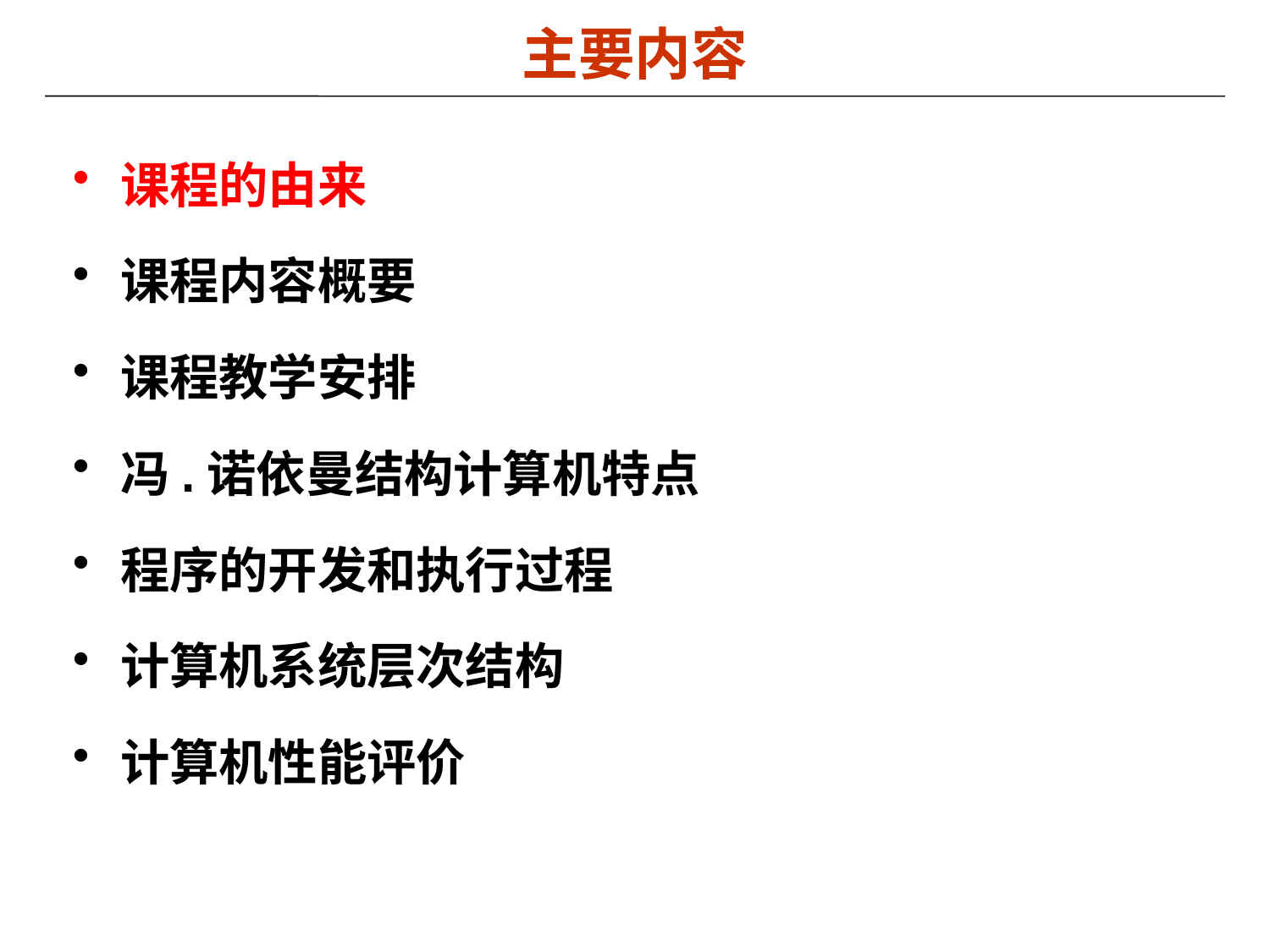

# 主要内容
课程的由来
课程内容概要
课程教学安排
冯.诺依曼结构计算机特点
程序的开发和执行过程
计算机系统层次结构
计算机性能评价